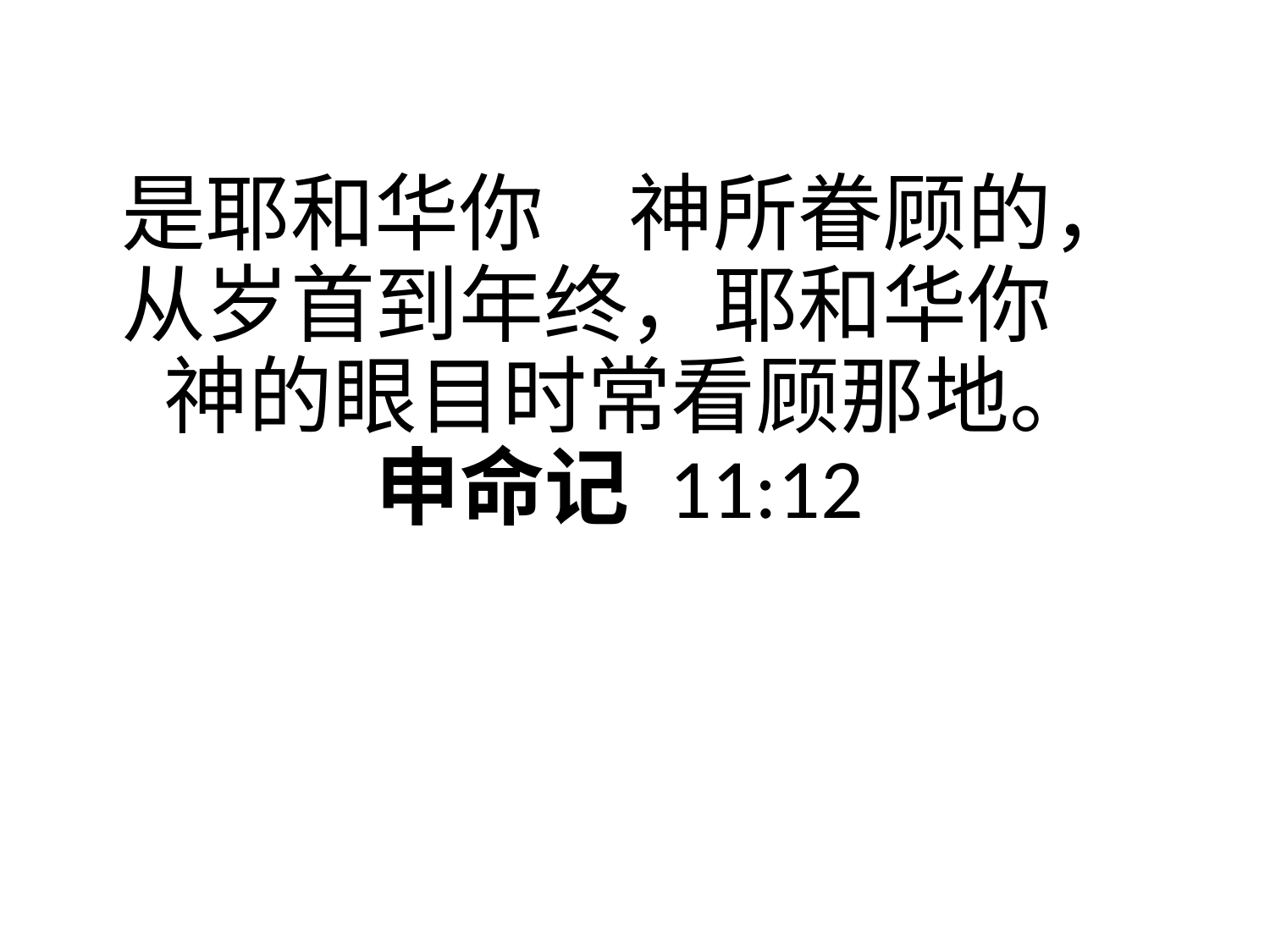

# 是耶和华你　神所眷顾的，从岁首到年终，耶和华你　神的眼目时常看顾那地。 申命记 11:12